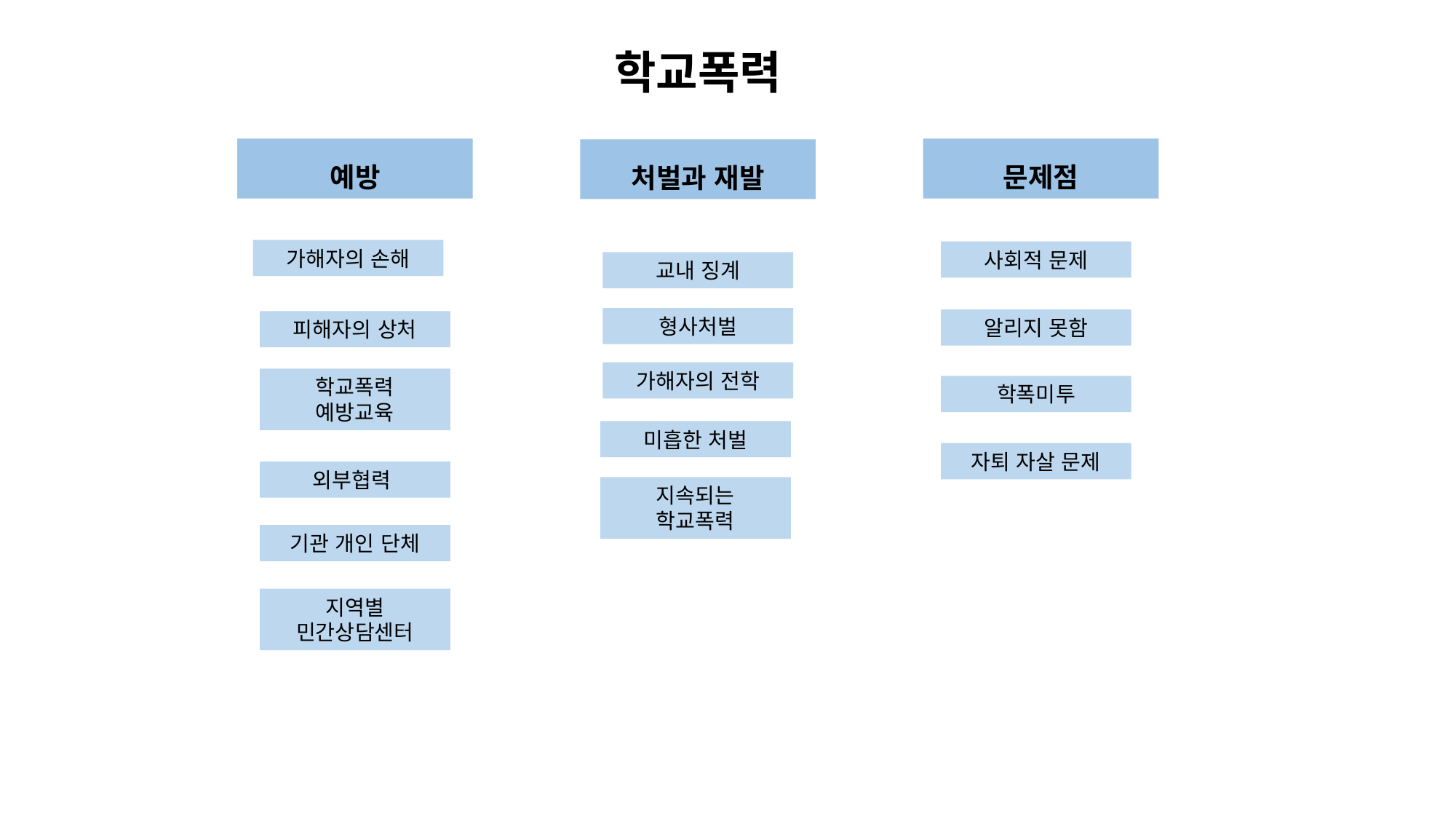

학교폭력
문제점
예방
처벌과 재발
가해자의 손해
사회적 문제
교내 징계
형사처벌
알리지 못함
피해자의 상처
가해자의 전학
학교폭력
예방교육
학폭미투
미흡한 처벌
자퇴 자살 문제
외부협력
지속되는
학교폭력
기관 개인 단체
지역별
민간상담센터